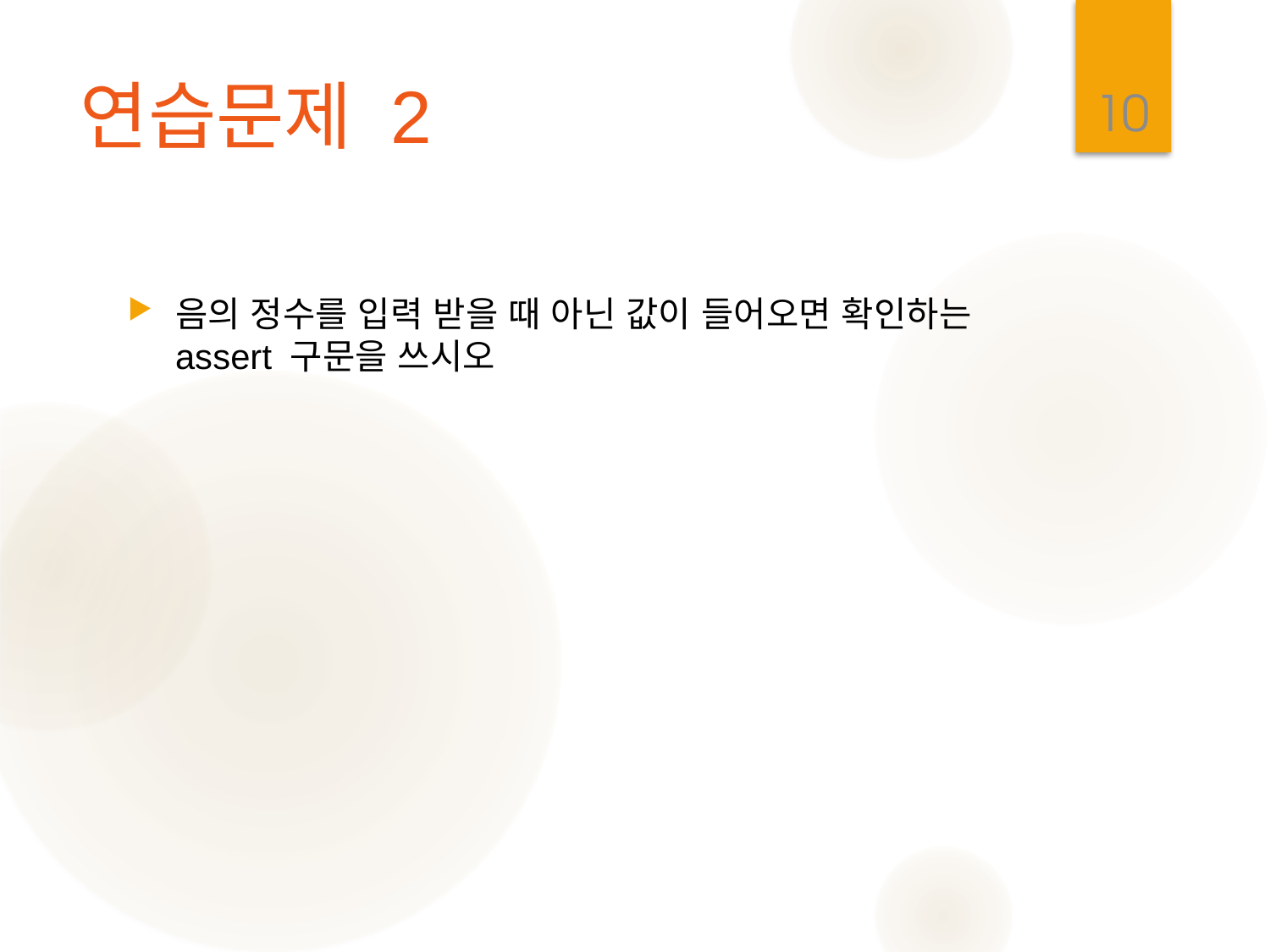

10
# 연습문제 2
음의 정수를 입력 받을 때 아닌 값이 들어오면 확인하는 assert 구문을 쓰시오